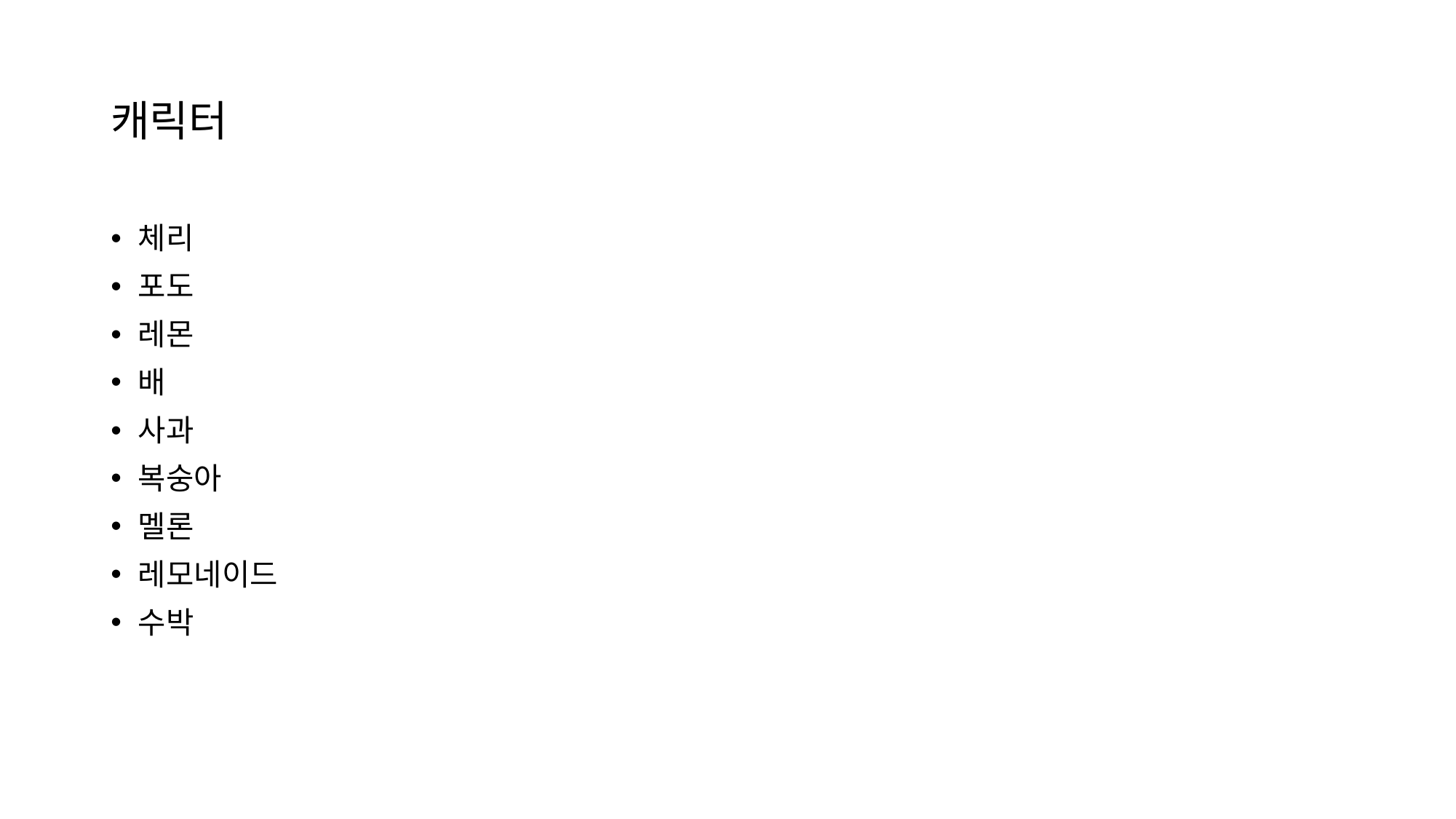

# 캐릭터
체리
포도
레몬
배
사과
복숭아
멜론
레모네이드
수박